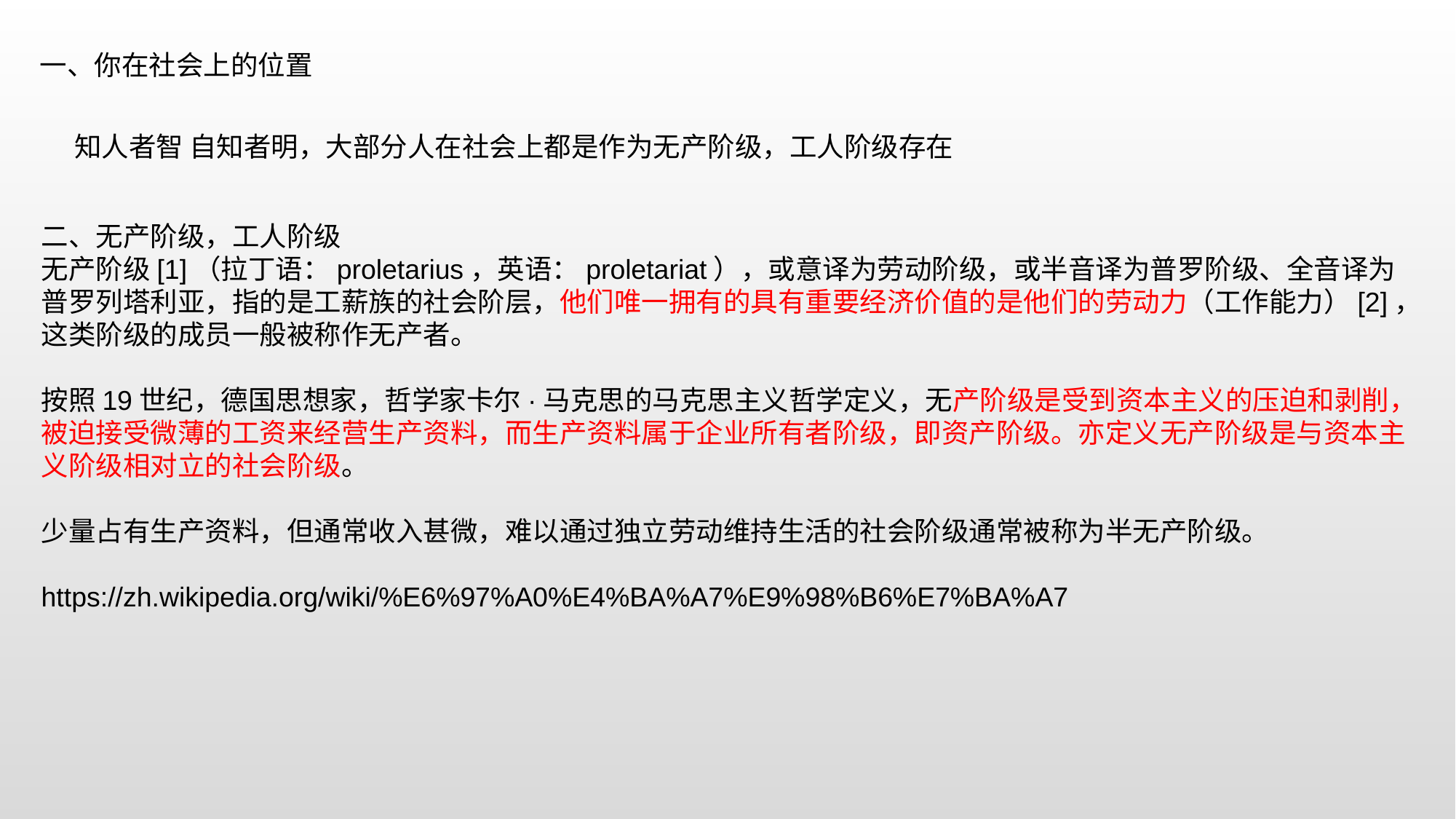

一、你在社会上的位置
知人者智 自知者明，大部分人在社会上都是作为无产阶级，工人阶级存在
二、无产阶级，工人阶级
无产阶级[1]（拉丁语：proletarius，英语：proletariat），或意译为劳动阶级，或半音译为普罗阶级、全音译为普罗列塔利亚，指的是工薪族的社会阶层，他们唯一拥有的具有重要经济价值的是他们的劳动力（工作能力）[2]，这类阶级的成员一般被称作无产者。

按照19世纪，德国思想家，哲学家卡尔·马克思的马克思主义哲学定义，无产阶级是受到资本主义的压迫和剥削，被迫接受微薄的工资来经营生产资料，而生产资料属于企业所有者阶级，即资产阶级。亦定义无产阶级是与资本主义阶级相对立的社会阶级。

少量占有生产资料，但通常收入甚微，难以通过独立劳动维持生活的社会阶级通常被称为半无产阶级。

https://zh.wikipedia.org/wiki/%E6%97%A0%E4%BA%A7%E9%98%B6%E7%BA%A7